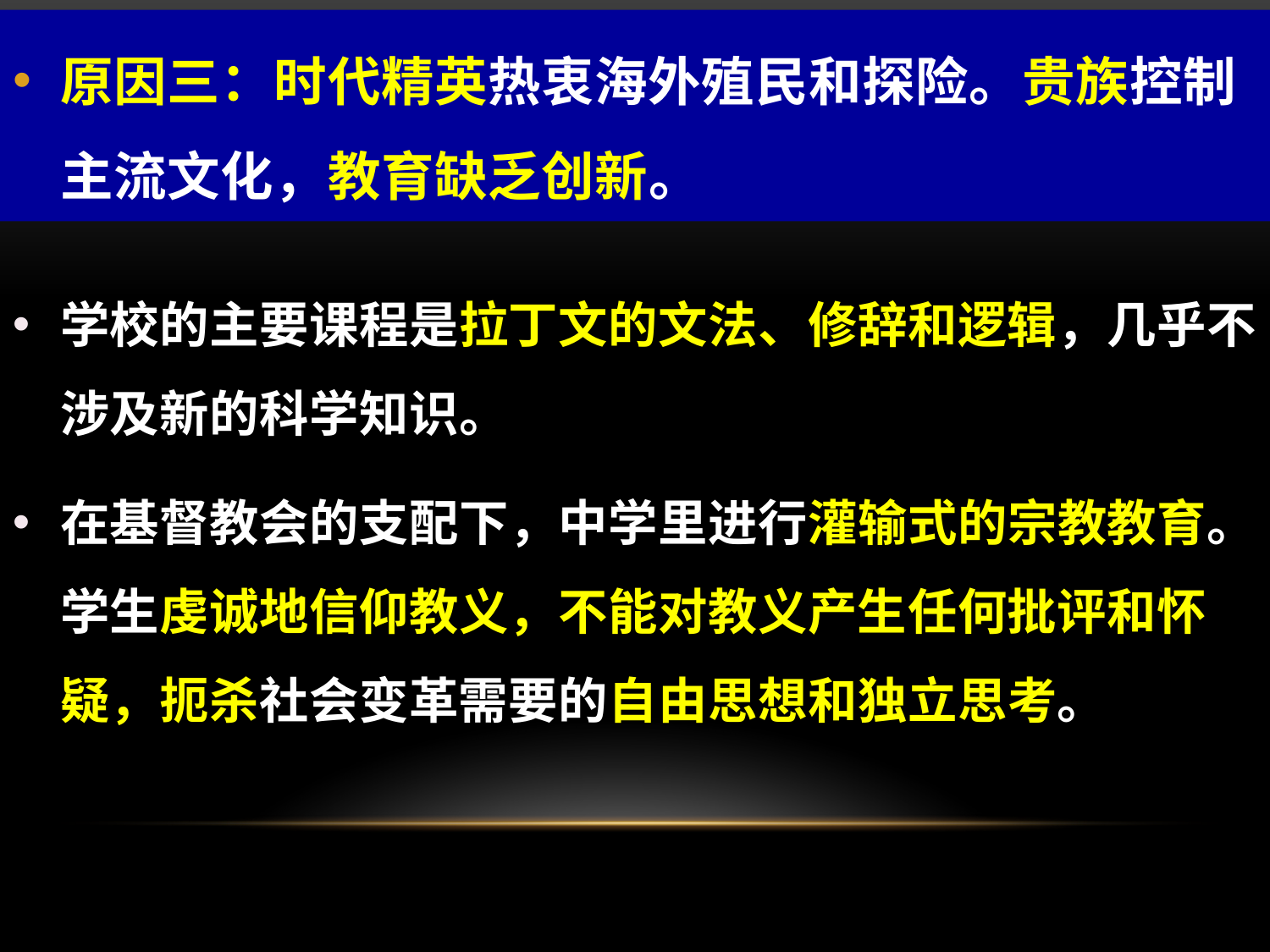

原因三：时代精英热衷海外殖民和探险。贵族控制主流文化，教育缺乏创新。
学校的主要课程是拉丁文的文法、修辞和逻辑，几乎不涉及新的科学知识。
在基督教会的支配下，中学里进行灌输式的宗教教育。学生虔诚地信仰教义，不能对教义产生任何批评和怀疑，扼杀社会变革需要的自由思想和独立思考。